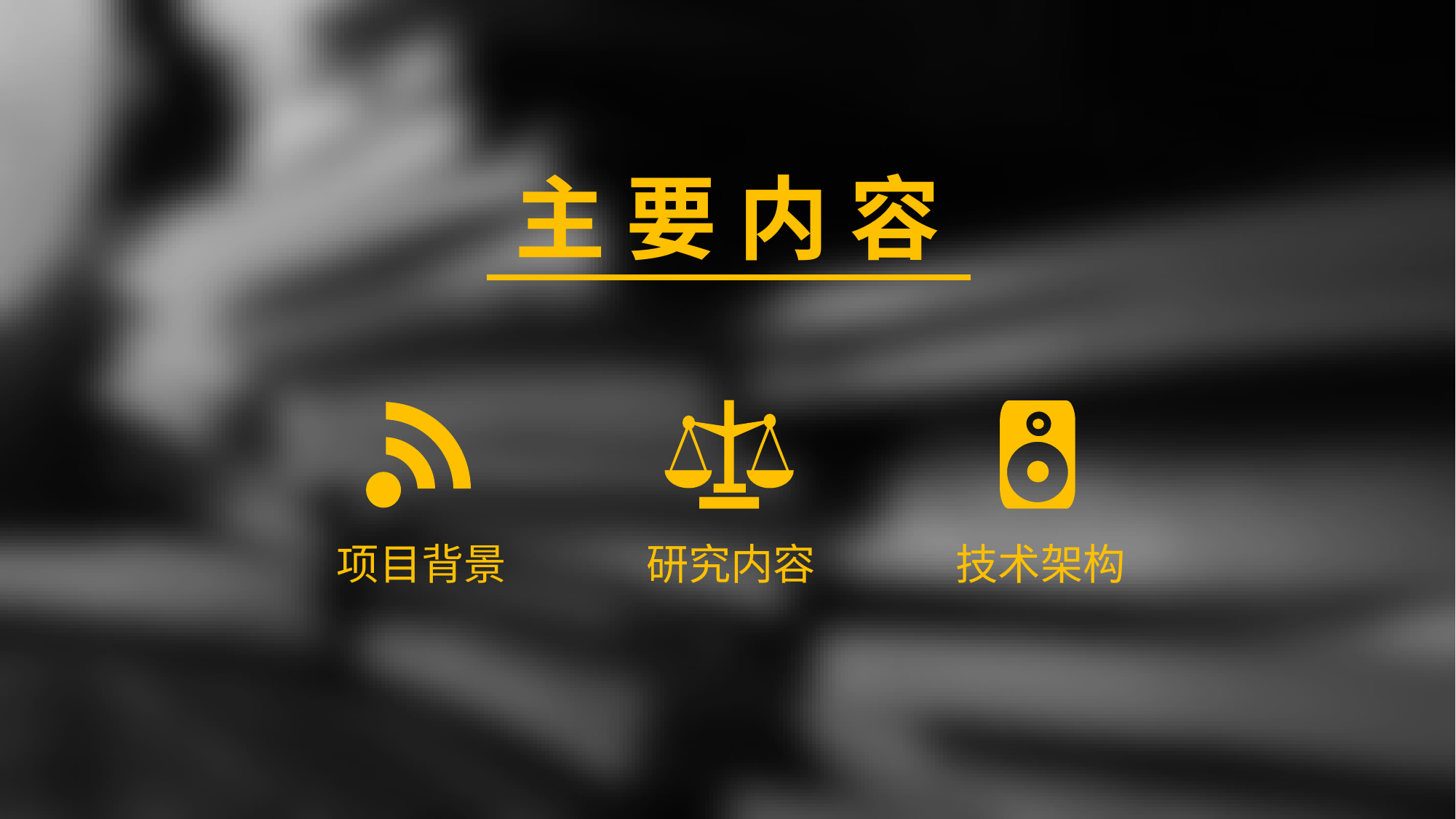

主 要 内 容

研究内容

技术架构

项目背景